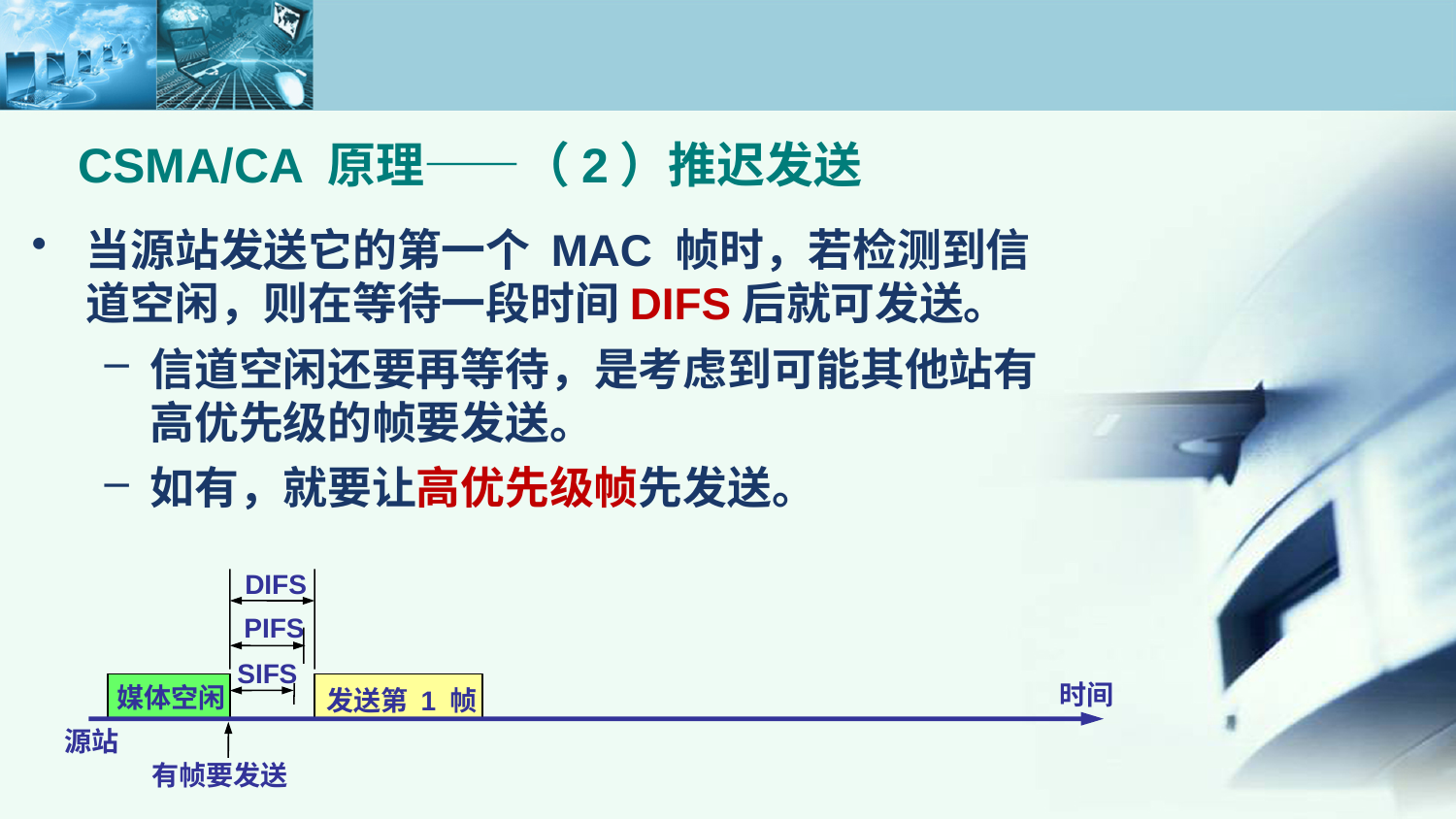

# CSMA/CA 原理——（2）推迟发送
当源站发送它的第一个 MAC 帧时，若检测到信道空闲，则在等待一段时间DIFS后就可发送。
信道空闲还要再等待，是考虑到可能其他站有高优先级的帧要发送。
如有，就要让高优先级帧先发送。
DIFS

PIFS

SIFS
时间
媒体空闲

发送第 1 帧

源站

有帧要发送